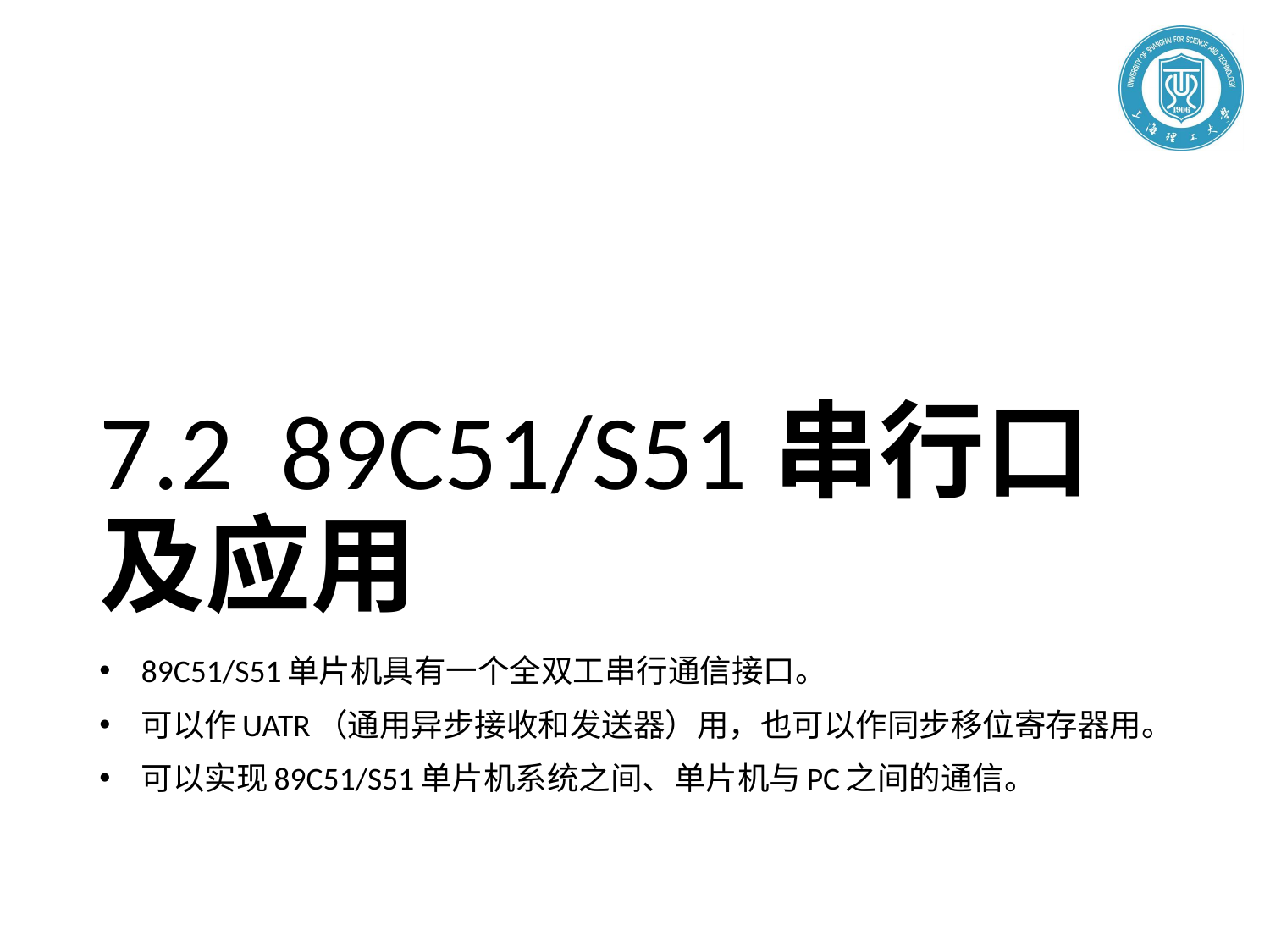

# 7.2  89C51/S51串行口及应用
89C51/S51单片机具有一个全双工串行通信接口。
可以作UATR（通用异步接收和发送器）用，也可以作同步移位寄存器用。
可以实现89C51/S51单片机系统之间、单片机与PC之间的通信。